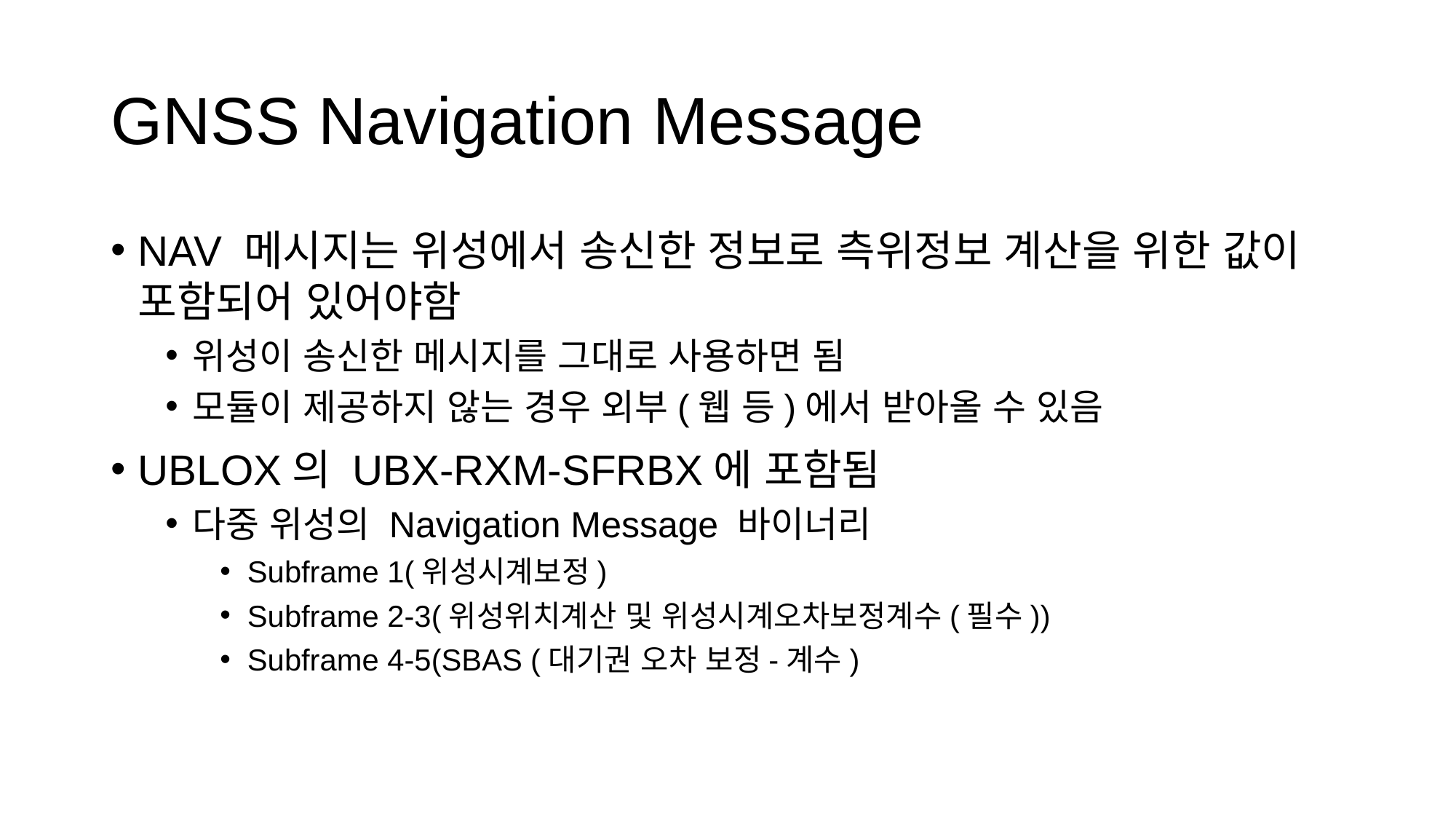

# GNSS Navigation Message
NAV 메시지는 위성에서 송신한 정보로 측위정보 계산을 위한 값이 포함되어 있어야함
위성이 송신한 메시지를 그대로 사용하면 됨
모듈이 제공하지 않는 경우 외부(웹 등)에서 받아올 수 있음
UBLOX의 UBX-RXM-SFRBX에 포함됨
다중 위성의 Navigation Message 바이너리
Subframe 1(위성시계보정)
Subframe 2-3(위성위치계산 및 위성시계오차보정계수(필수))
Subframe 4-5(SBAS (대기권 오차 보정-계수)